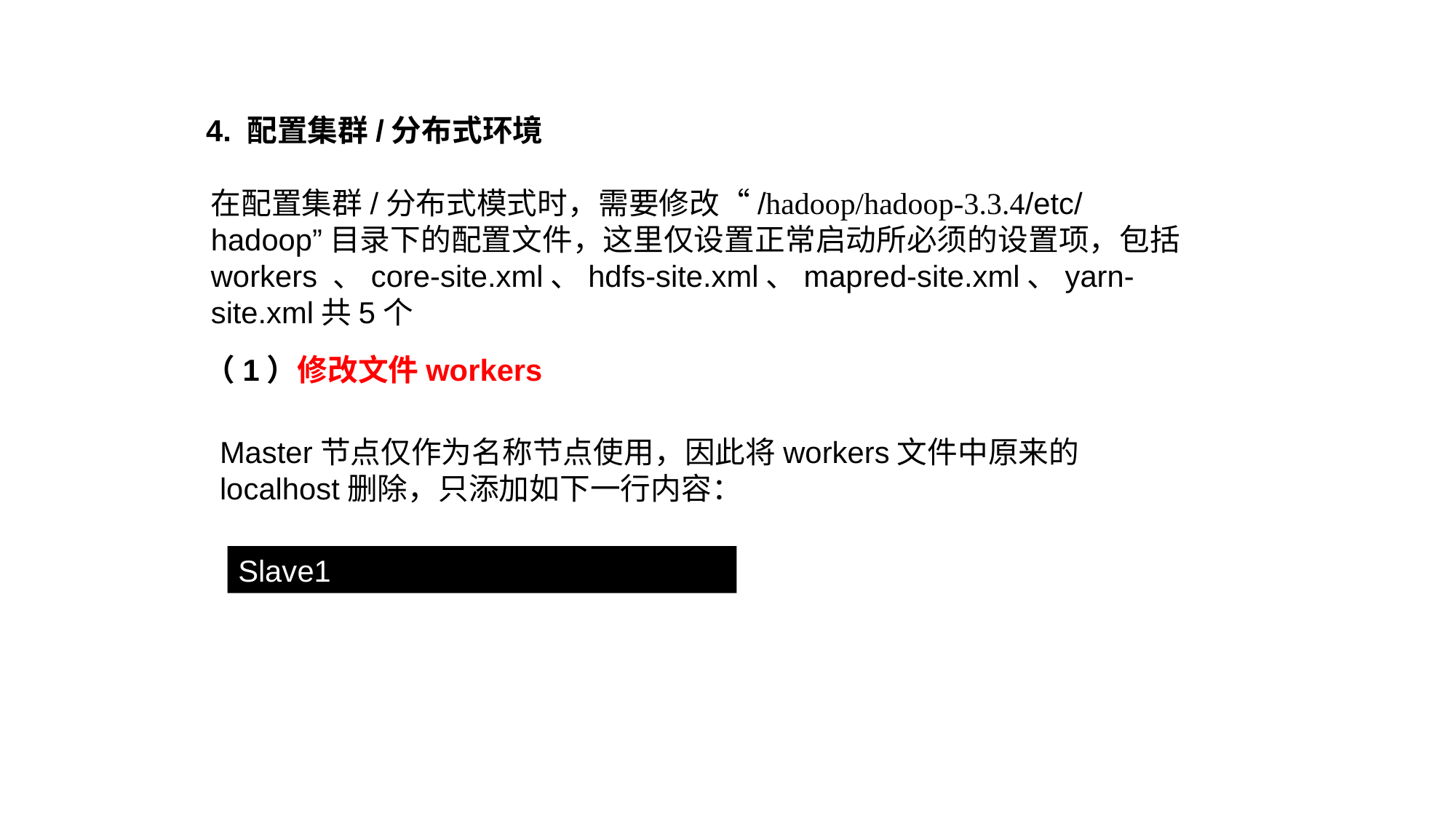

4. 配置集群/分布式环境
在配置集群/分布式模式时，需要修改“/hadoop/hadoop-3.3.4/etc/hadoop”目录下的配置文件，这里仅设置正常启动所必须的设置项，包括workers 、core-site.xml、hdfs-site.xml、mapred-site.xml、yarn-site.xml共5个

（1）修改文件workers
Master节点仅作为名称节点使用，因此将workers文件中原来的localhost删除，只添加如下一行内容：
Slave1